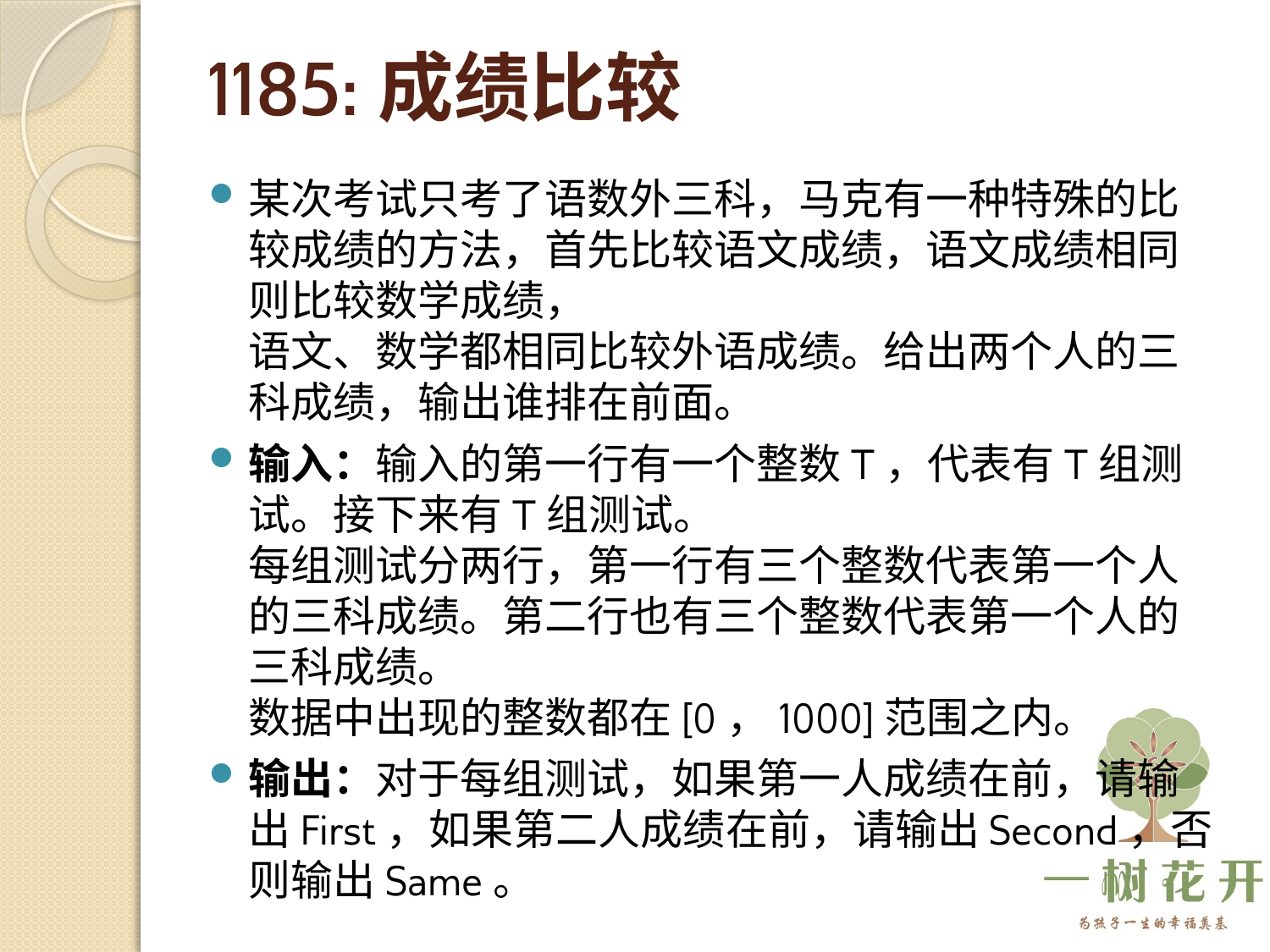

# 1185:成绩比较
某次考试只考了语数外三科，马克有一种特殊的比较成绩的方法，首先比较语文成绩，语文成绩相同则比较数学成绩，
语文、数学都相同比较外语成绩。给出两个人的三科成绩，输出谁排在前面。
输入：输入的第一行有一个整数T，代表有T组测试。接下来有T组测试。
每组测试分两行，第一行有三个整数代表第一个人的三科成绩。第二行也有三个整数代表第一个人的三科成绩。
数据中出现的整数都在[0，1000]范围之内。
输出：对于每组测试，如果第一人成绩在前，请输出First，如果第二人成绩在前，请输出Second，否则输出Same。